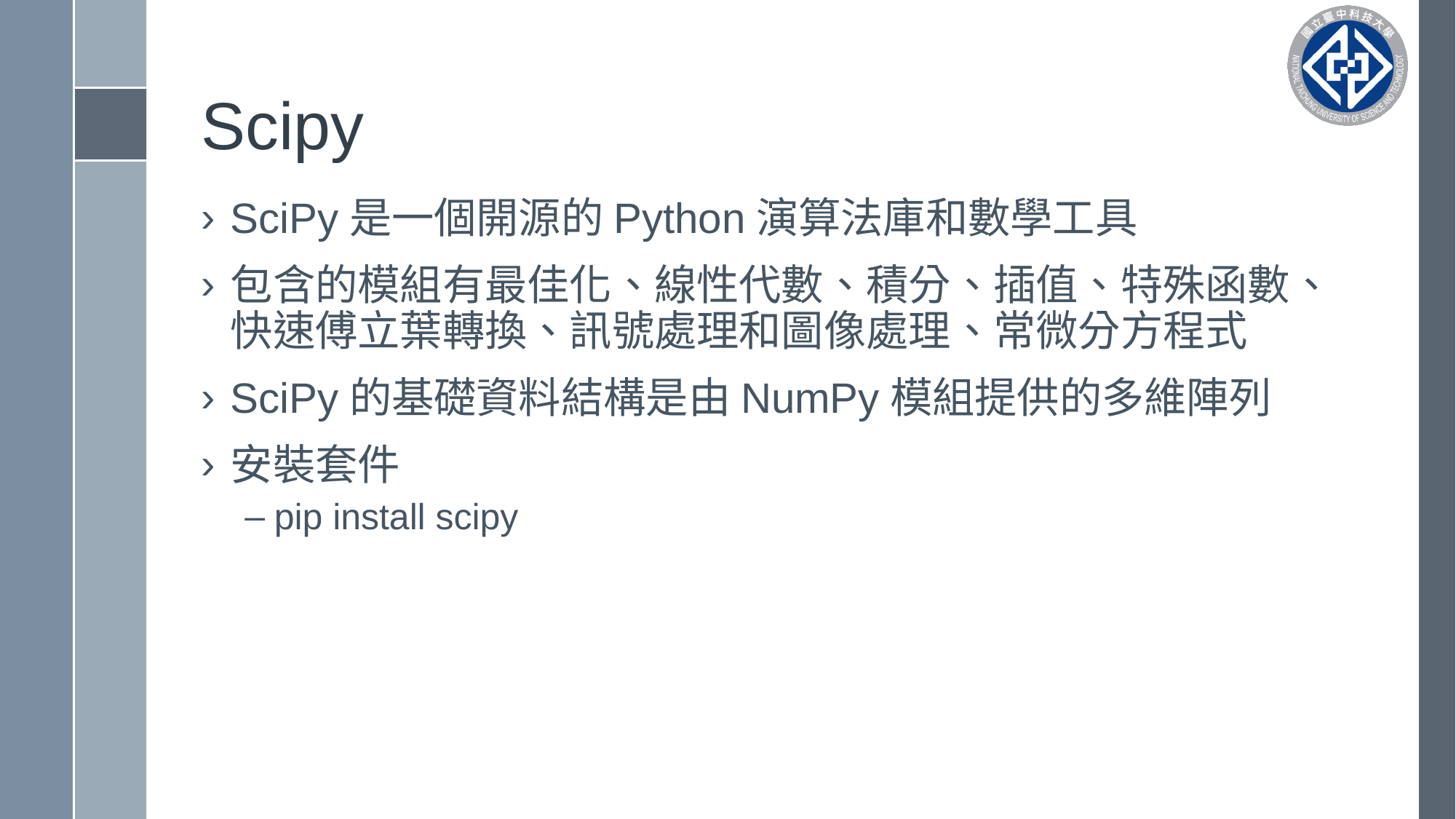

# Scipy
SciPy是一個開源的Python演算法庫和數學工具
包含的模組有最佳化、線性代數、積分、插值、特殊函數、快速傅立葉轉換、訊號處理和圖像處理、常微分方程式
SciPy的基礎資料結構是由NumPy模組提供的多維陣列
安裝套件
pip install scipy